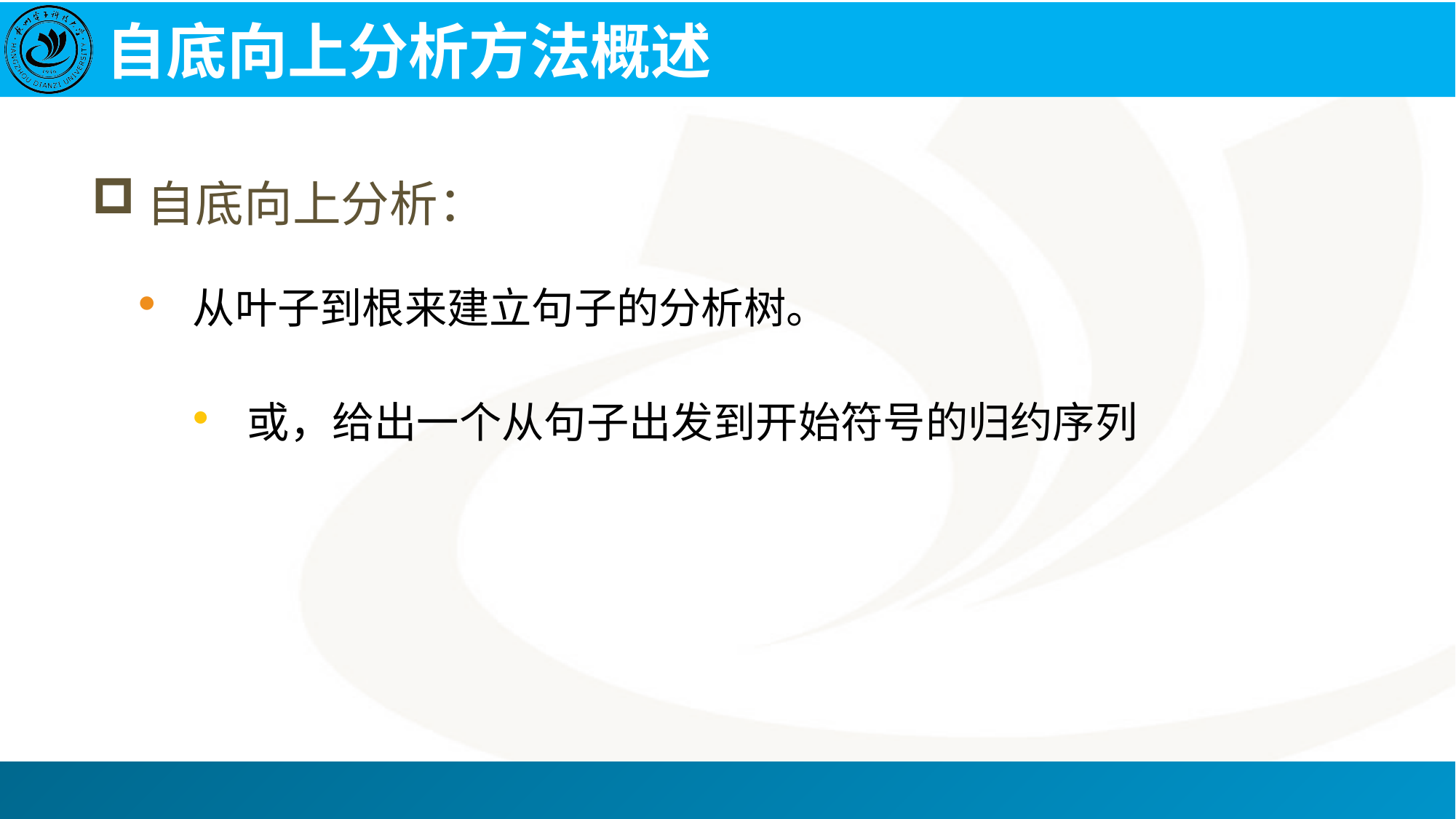

# 自底向上分析方法概述
自底向上分析：
从叶子到根来建立句子的分析树。
或，给出一个从句子出发到开始符号的归约序列
3